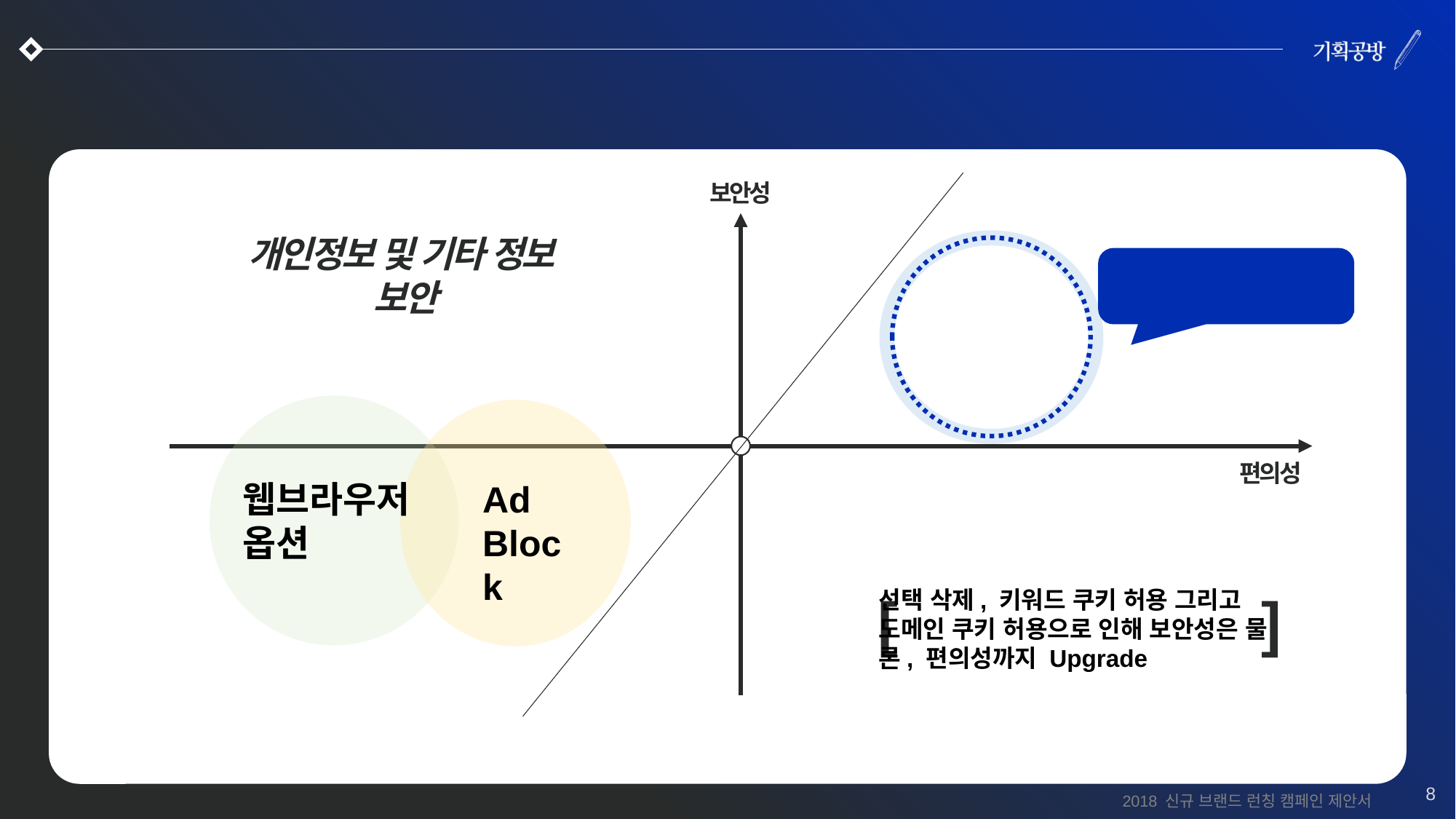

OCP의 장점 및  기대효과
보안성

OCP

편의성
개인정보 및 기타 정보
보안

웹브라우저 옵션
Ad
Block
[                         ]
선택 삭제, 키워드 쿠키 허용 그리고 도메인 쿠키 허용으로 인해 보안성은 물론, 편의성까지 Upgrade
8